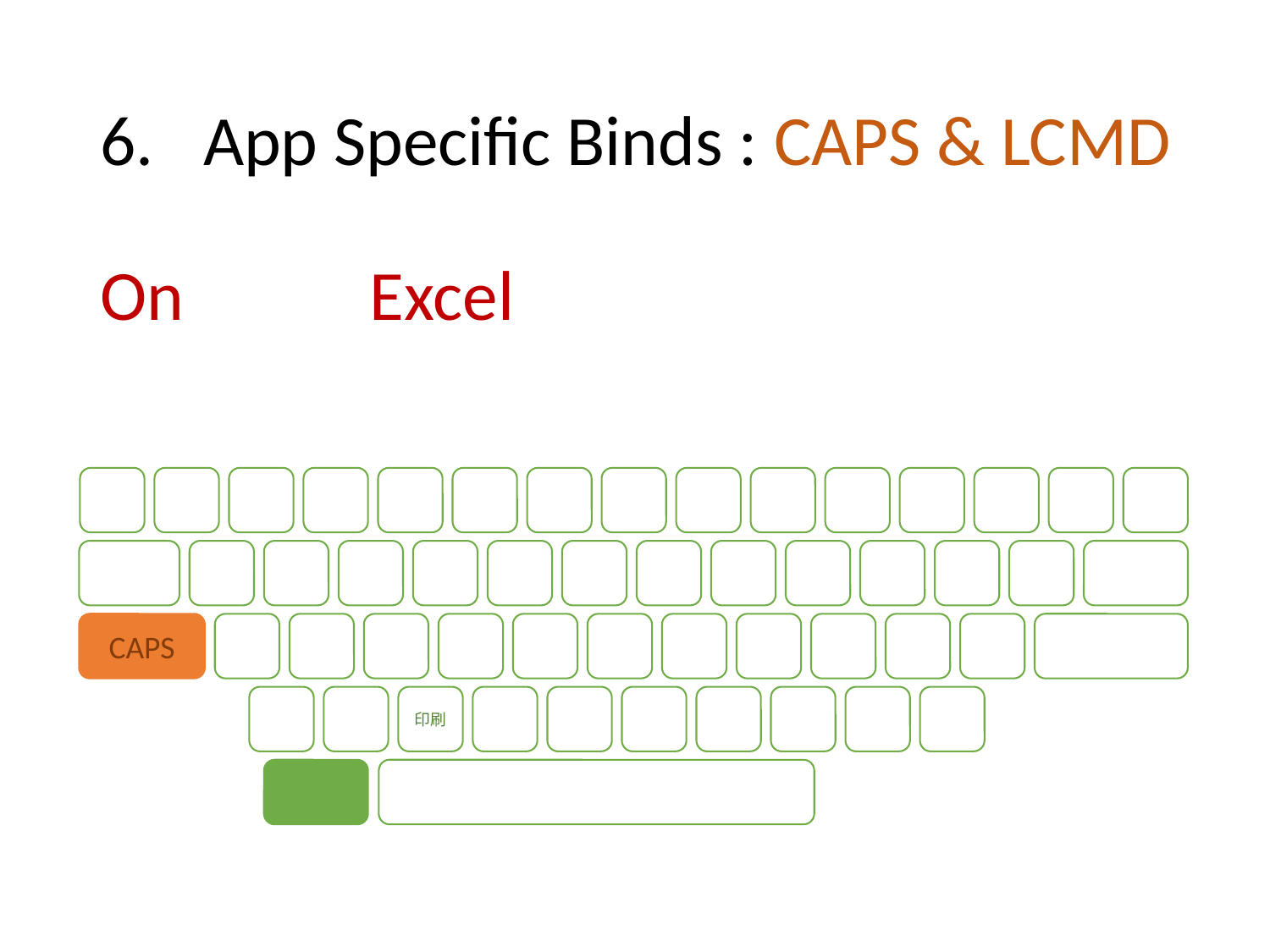

# App Specific Binds : CAPS & LCMD
On 		 Excel

CAPS

印刷